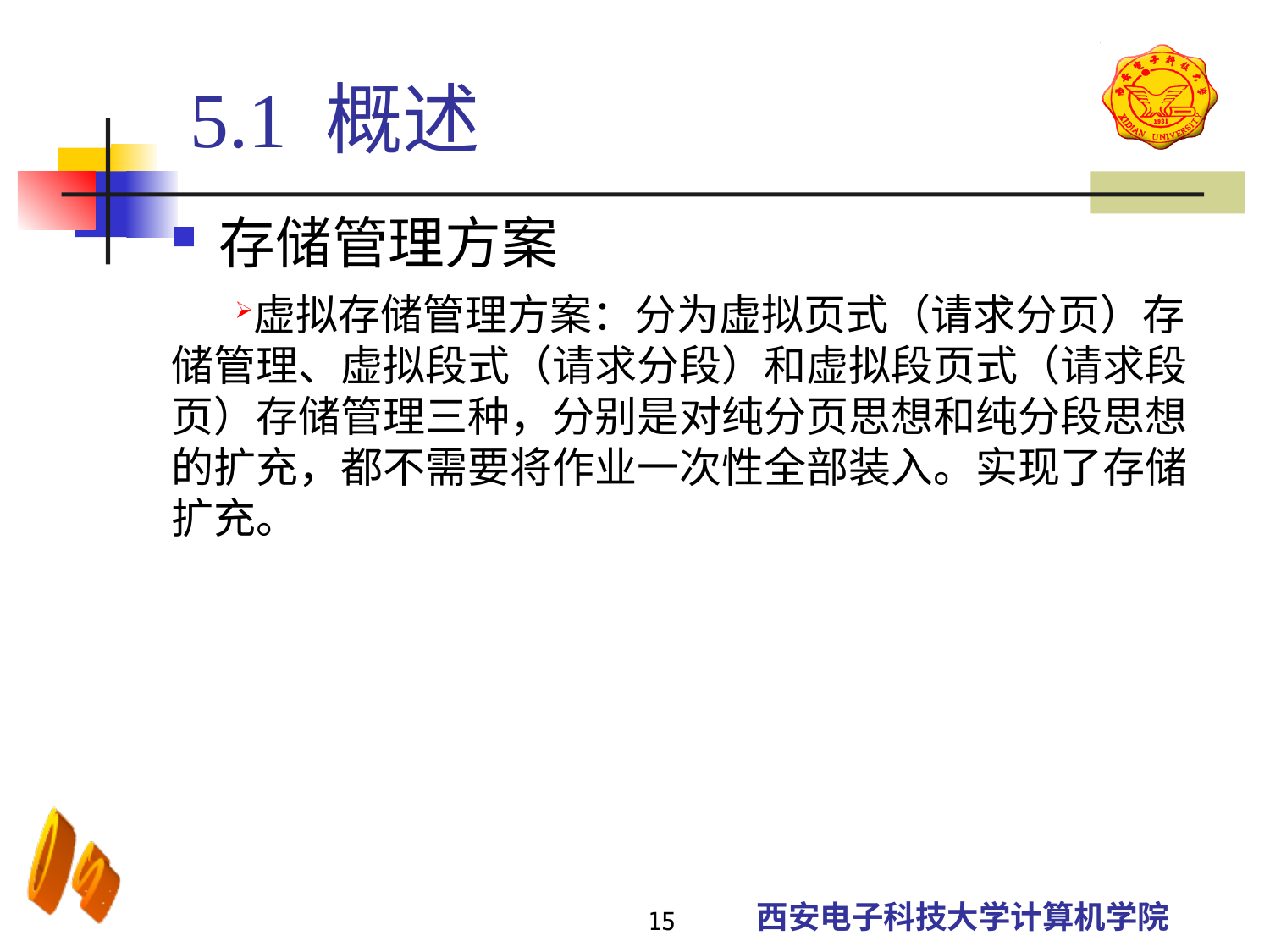

5.1 概述
存储管理方案
虚拟存储管理方案：分为虚拟页式（请求分页）存储管理、虚拟段式（请求分段）和虚拟段页式（请求段页）存储管理三种，分别是对纯分页思想和纯分段思想的扩充，都不需要将作业一次性全部装入。实现了存储扩充。
15